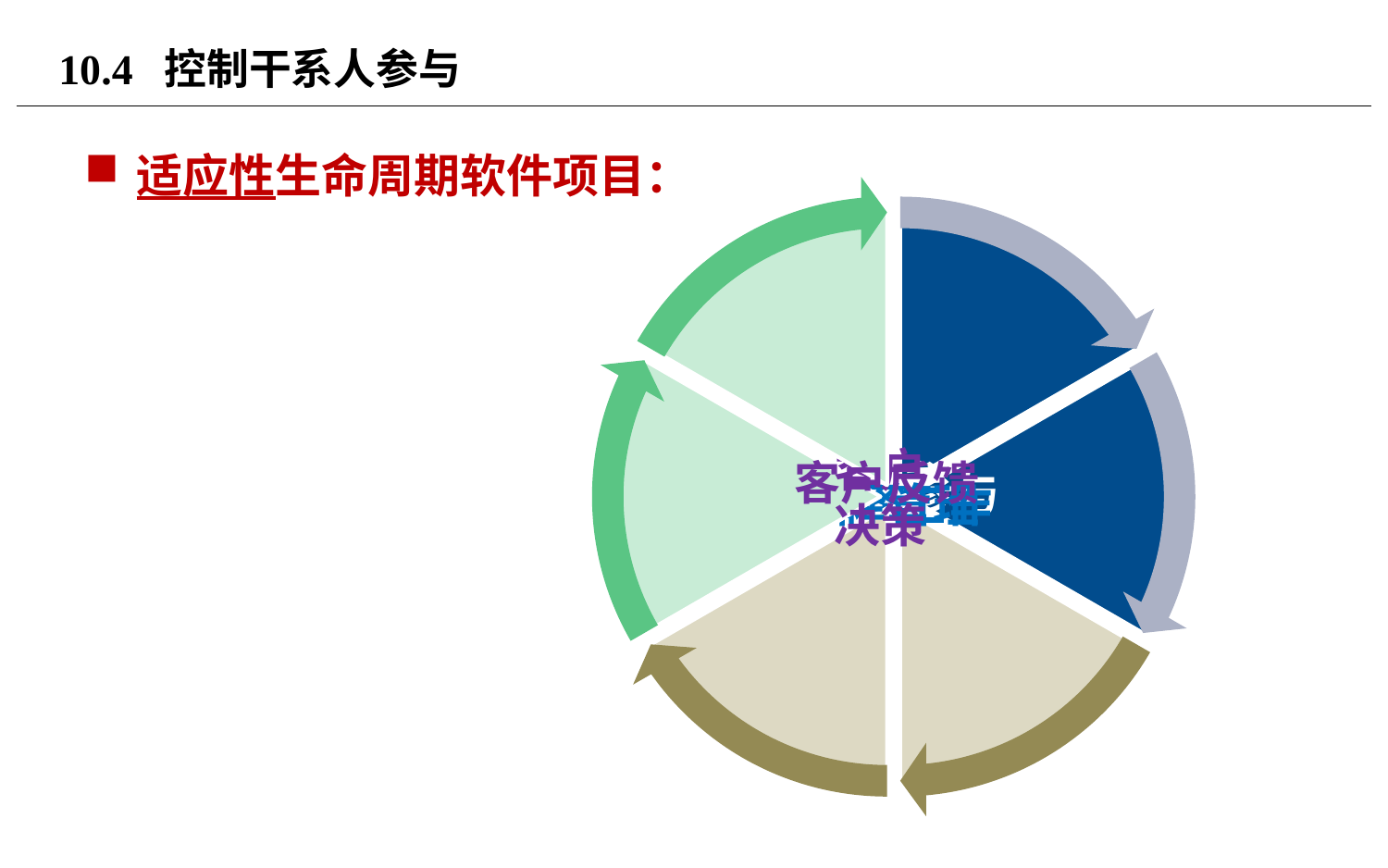

# 10.4  控制干系人参与
适应性生命周期软件项目：

热情参与
持续参与
解释工作
解释管理
客户
决策
客户反馈